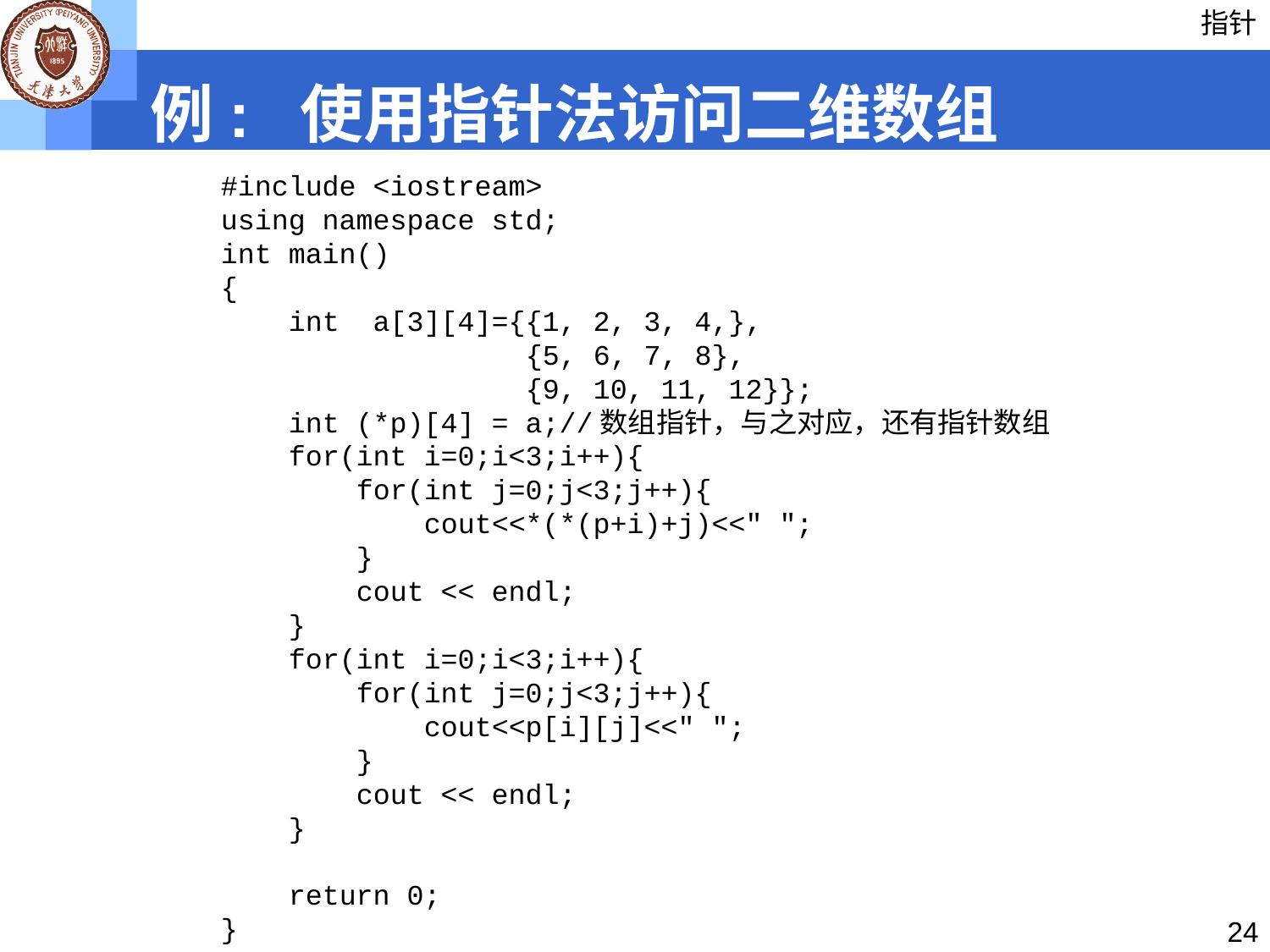

例:  使用指针法访问二维数组
#include <iostream>
using namespace std;
int main()
{
    int  a[3][4]={{1, 2, 3, 4,},
                  {5, 6, 7, 8},
                  {9, 10, 11, 12}};
    int (*p)[4] = a;//数组指针，与之对应，还有指针数组
    for(int i=0;i<3;i++){
        for(int j=0;j<3;j++){
            cout<<*(*(p+i)+j)<<" ";
        }
        cout << endl;
    }
    for(int i=0;i<3;i++){
        for(int j=0;j<3;j++){
            cout<<p[i][j]<<" ";
        }
        cout << endl;
    }

    return 0;
}
24